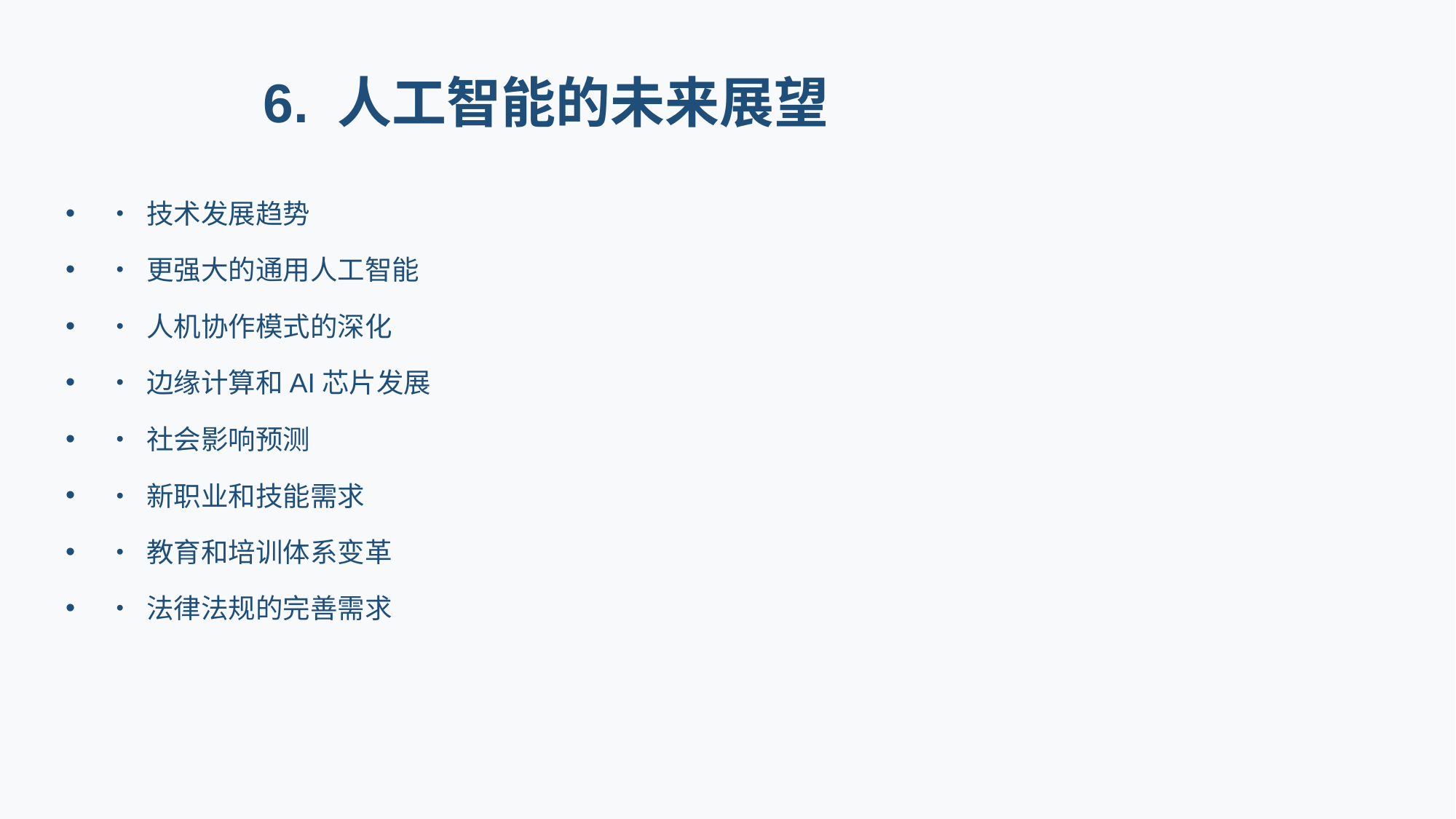

# 6. 人工智能的未来展望
• 技术发展趋势
• 更强大的通用人工智能
• 人机协作模式的深化
• 边缘计算和AI芯片发展
• 社会影响预测
• 新职业和技能需求
• 教育和培训体系变革
• 法律法规的完善需求